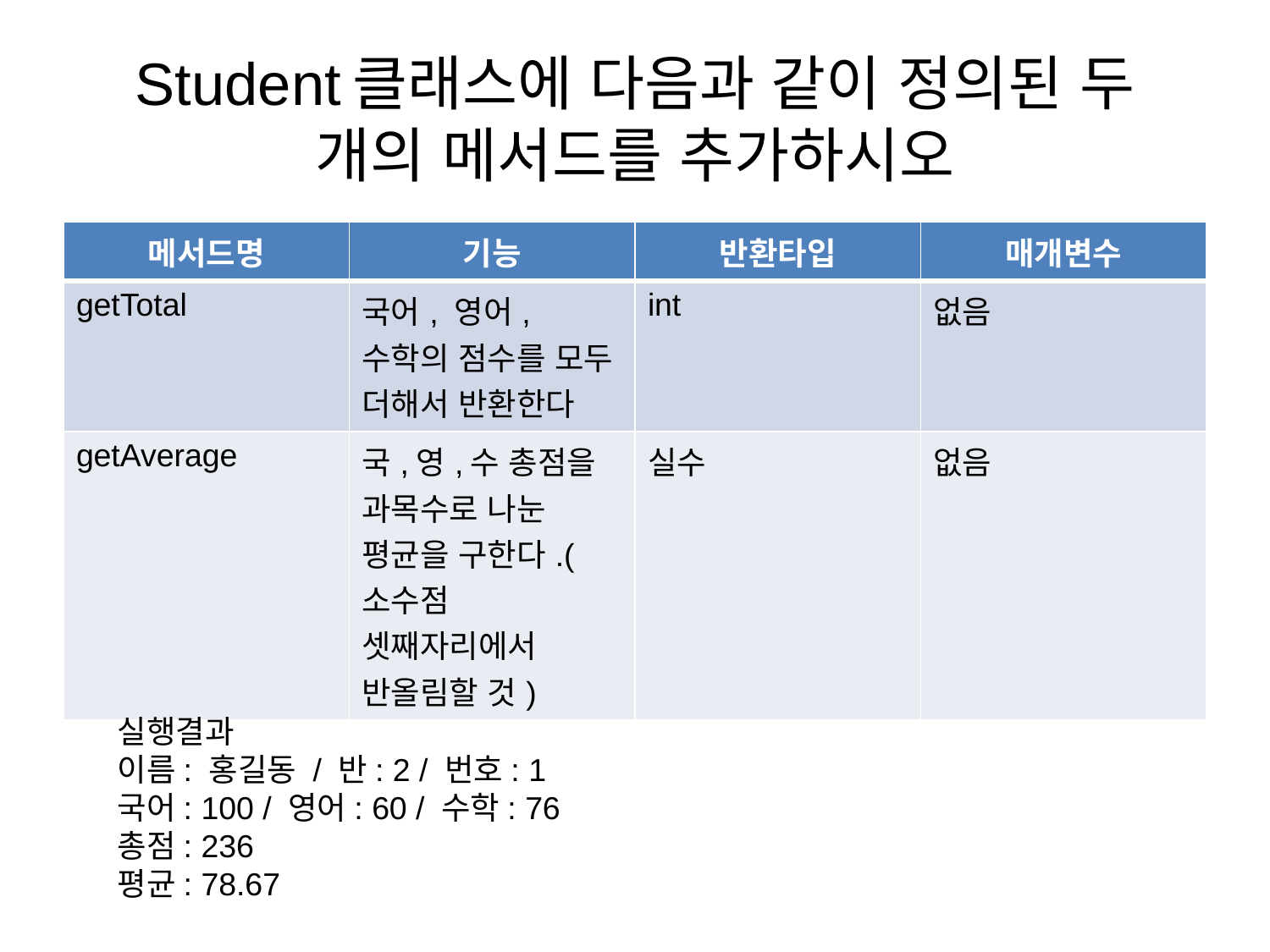

# Student클래스에 다음과 같이 정의된 두 개의 메서드를 추가하시오
| 메서드명 | 기능 | 반환타입 | 매개변수 |
| --- | --- | --- | --- |
| getTotal | 국어, 영어, 수학의 점수를 모두 더해서 반환한다 | int | 없음 |
| getAverage | 국,영,수 총점을 과목수로 나눈 평균을 구한다.(소수점 셋째자리에서 반올림할 것) | 실수 | 없음 |
실행결과
이름: 홍길동 / 반: 2 / 번호: 1
국어: 100 / 영어: 60 / 수학: 76
총점: 236
평균: 78.67